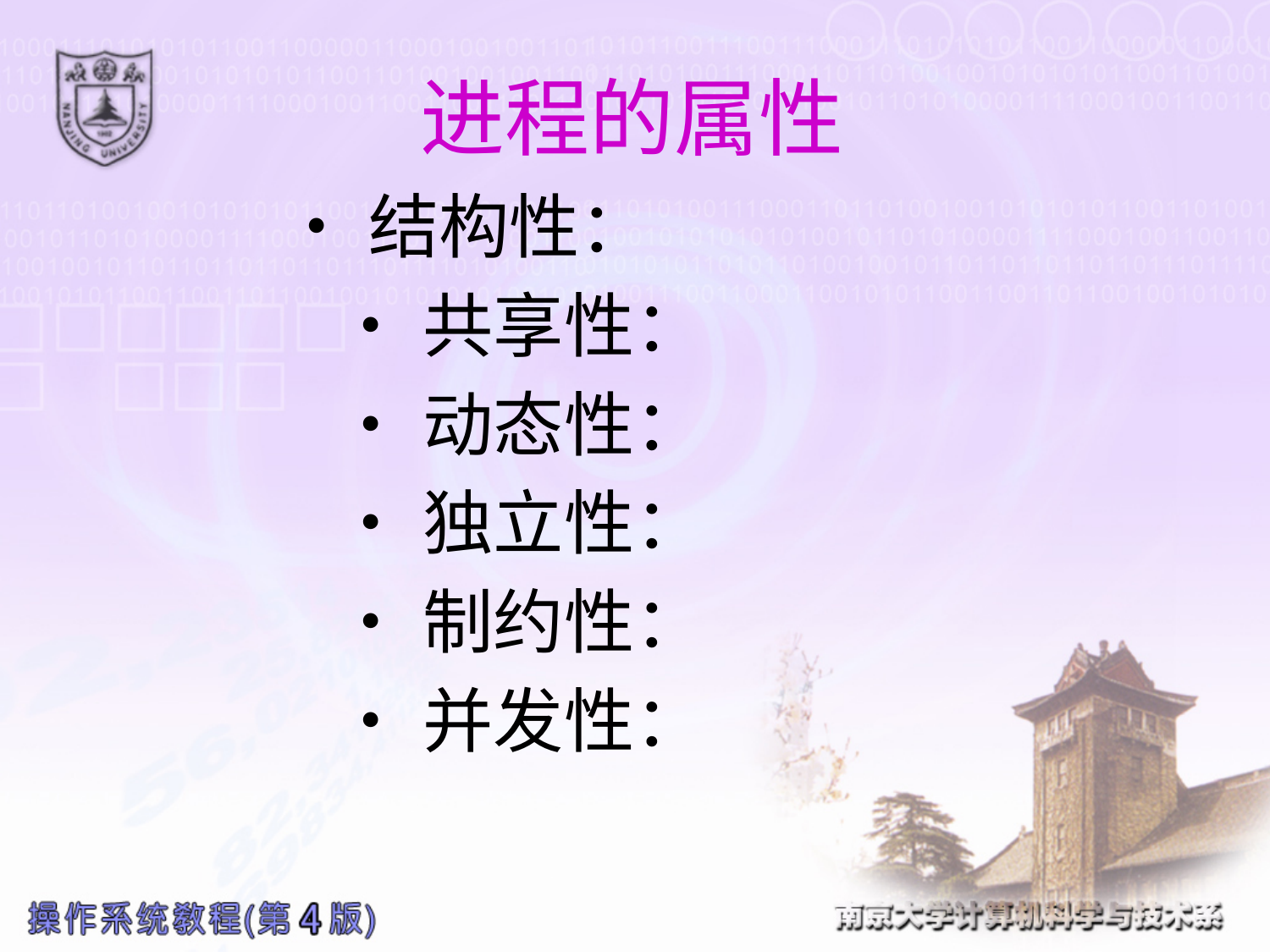

# 进程的属性
    •结构性：
       •共享性：
       •动态性：
       •独立性：
       •制约性：
       •并发性：